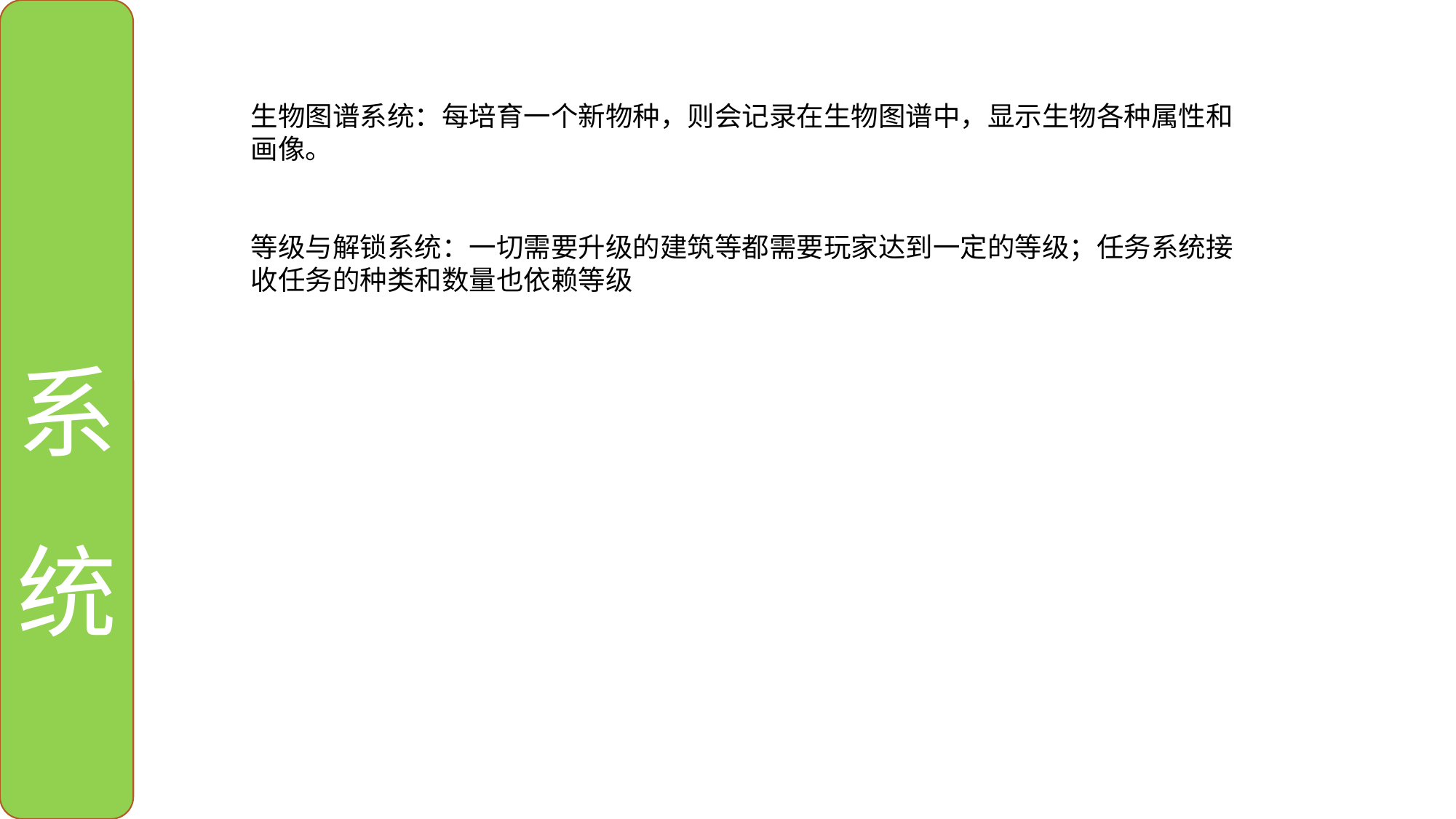

系统
生物图谱系统：每培育一个新物种，则会记录在生物图谱中，显示生物各种属性和画像。

等级与解锁系统：一切需要升级的建筑等都需要玩家达到一定的等级；任务系统接收任务的种类和数量也依赖等级